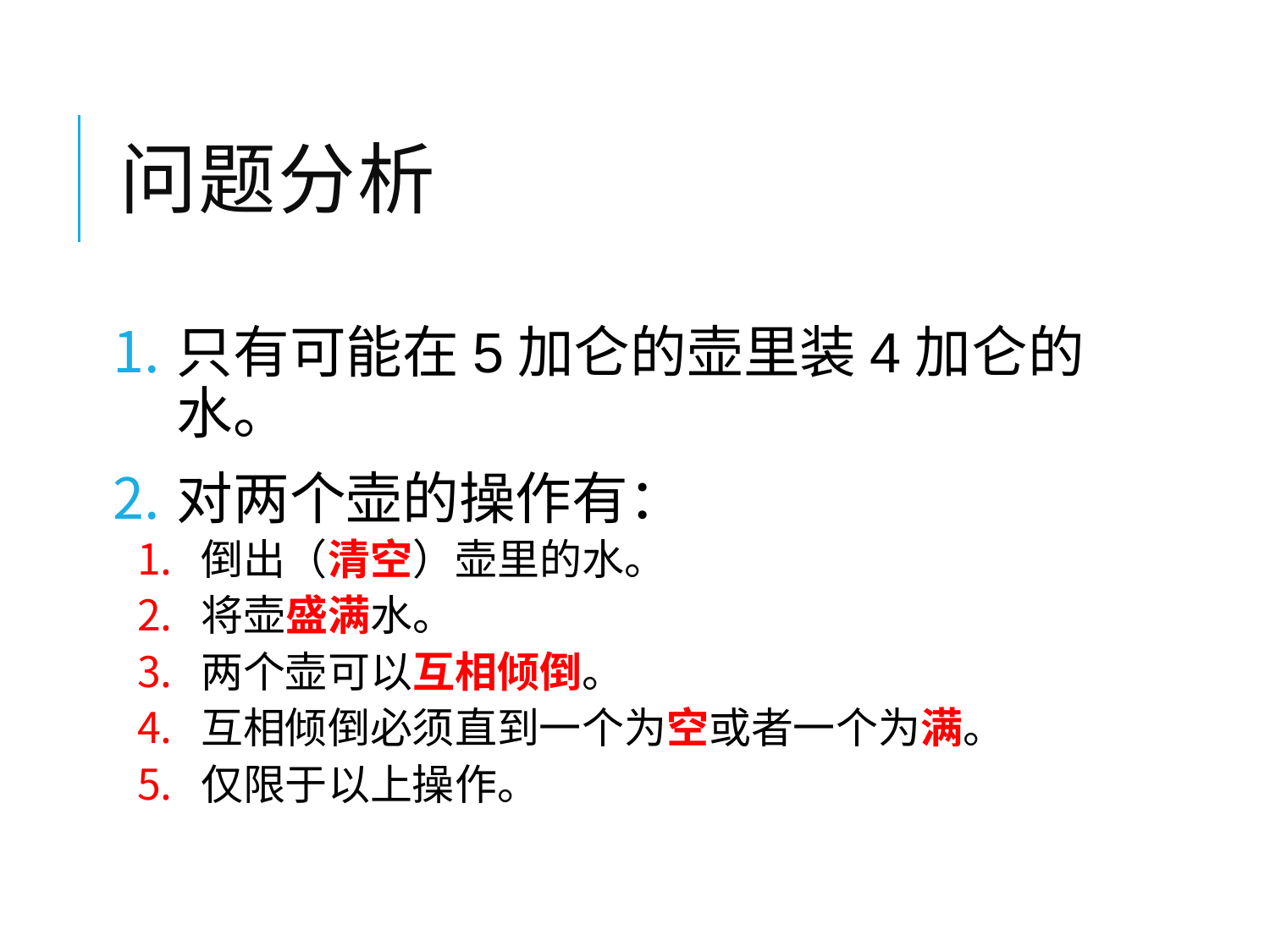

# 问题分析
只有可能在5加仑的壶里装4加仑的水。
对两个壶的操作有：
倒出（清空）壶里的水。
将壶盛满水。
两个壶可以互相倾倒。
互相倾倒必须直到一个为空或者一个为满。
仅限于以上操作。